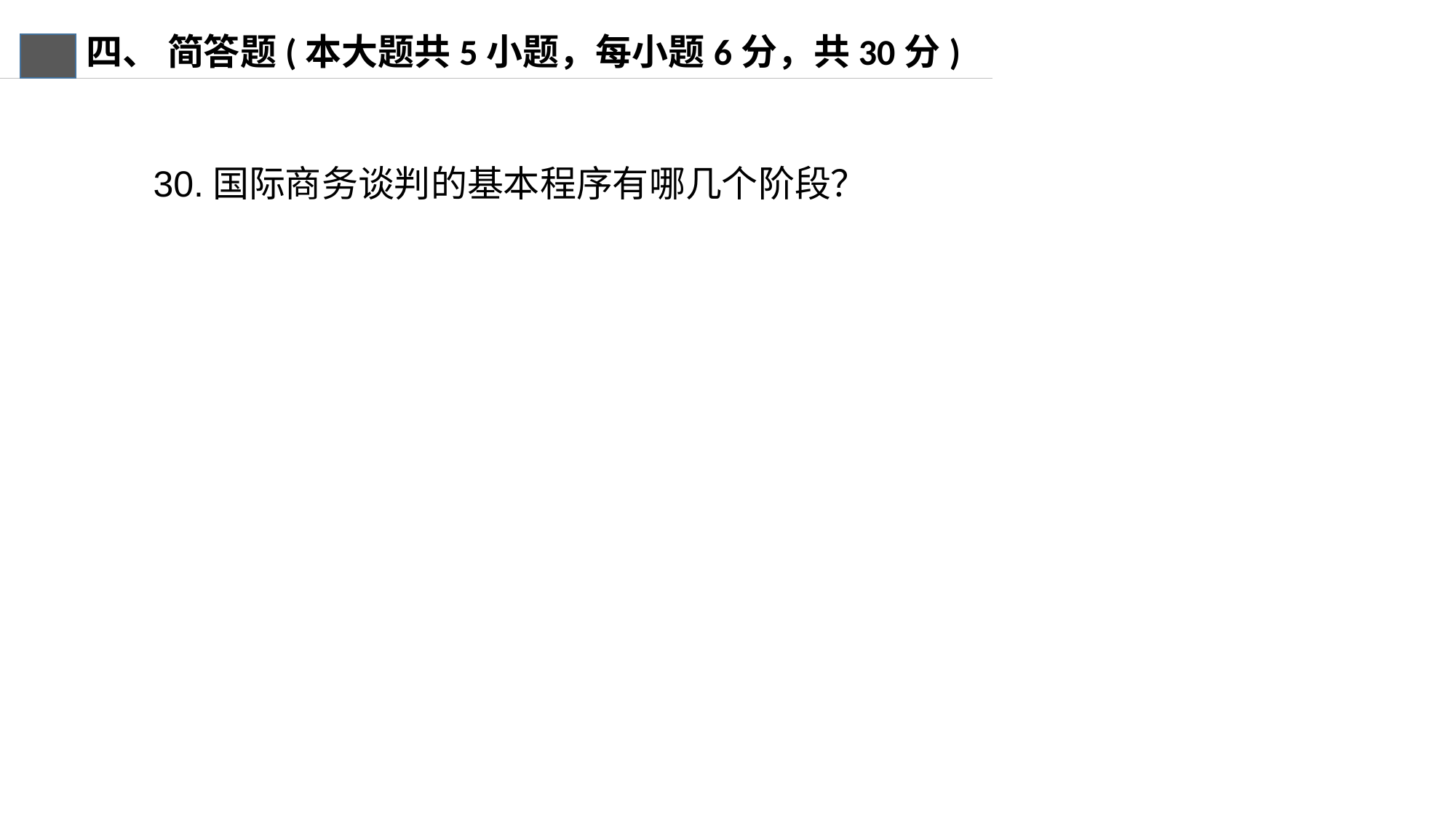

四、 简答题(本大题共5小题，每小题6分，共30分)

30.国际商务谈判的基本程序有哪几个阶段？